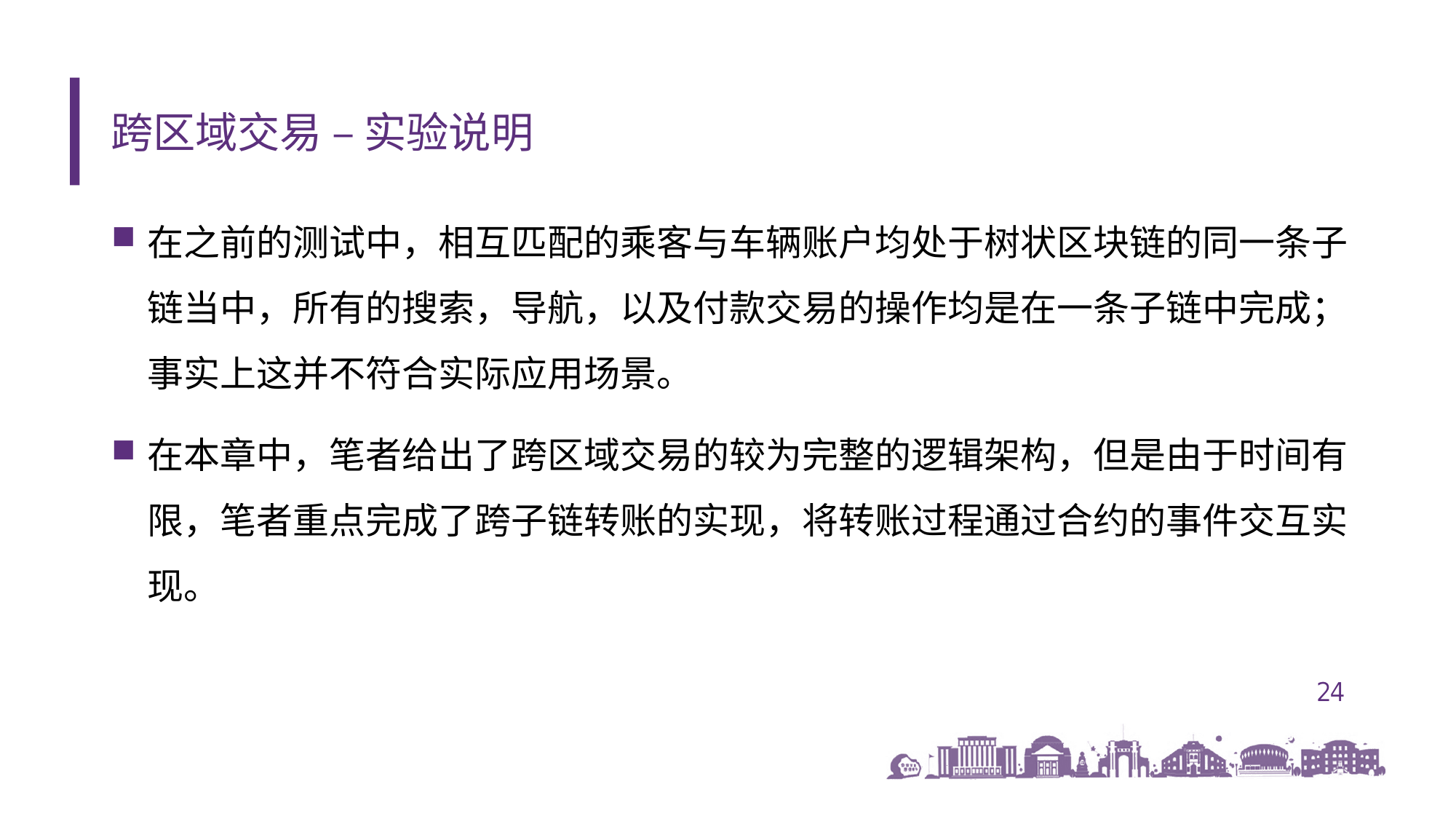

# 跨区域交易 – 实验说明
在之前的测试中，相互匹配的乘客与车辆账户均处于树状区块链的同一条子链当中，所有的搜索，导航，以及付款交易的操作均是在一条子链中完成；事实上这并不符合实际应用场景。
在本章中，笔者给出了跨区域交易的较为完整的逻辑架构，但是由于时间有限，笔者重点完成了跨子链转账的实现，将转账过程通过合约的事件交互实现。
24